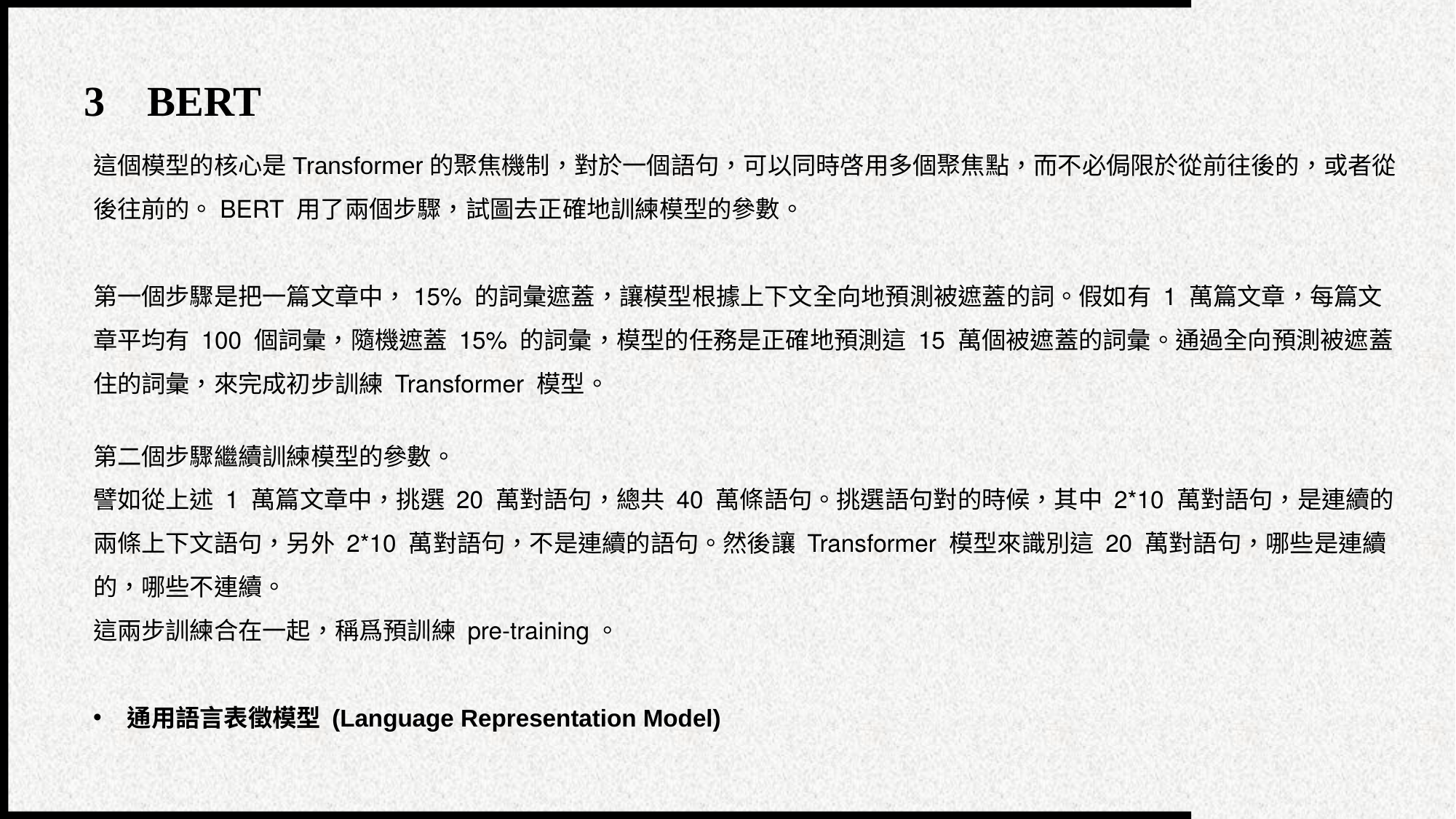

3    BERT
這個模型的核心是Transformer的聚焦機制，對於一個語句，可以同時啓用多個聚焦點，而不必侷限於從前往後的，或者從後往前的。BERT 用了兩個步驟，試圖去正確地訓練模型的參數。
第一個步驟是把一篇文章中，15% 的詞彙遮蓋，讓模型根據上下文全向地預測被遮蓋的詞。假如有 1 萬篇文章，每篇文章平均有 100 個詞彙，隨機遮蓋 15% 的詞彙，模型的任務是正確地預測這 15 萬個被遮蓋的詞彙。通過全向預測被遮蓋住的詞彙，來完成初步訓練 Transformer 模型。
第二個步驟繼續訓練模型的參數。
譬如從上述 1 萬篇文章中，挑選 20 萬對語句，總共 40 萬條語句。挑選語句對的時候，其中 2*10 萬對語句，是連續的兩條上下文語句，另外 2*10 萬對語句，不是連續的語句。然後讓 Transformer 模型來識別這 20 萬對語句，哪些是連續的，哪些不連續。
這兩步訓練合在一起，稱爲預訓練 pre-training。
通用語言表徵模型 (Language Representation Model)